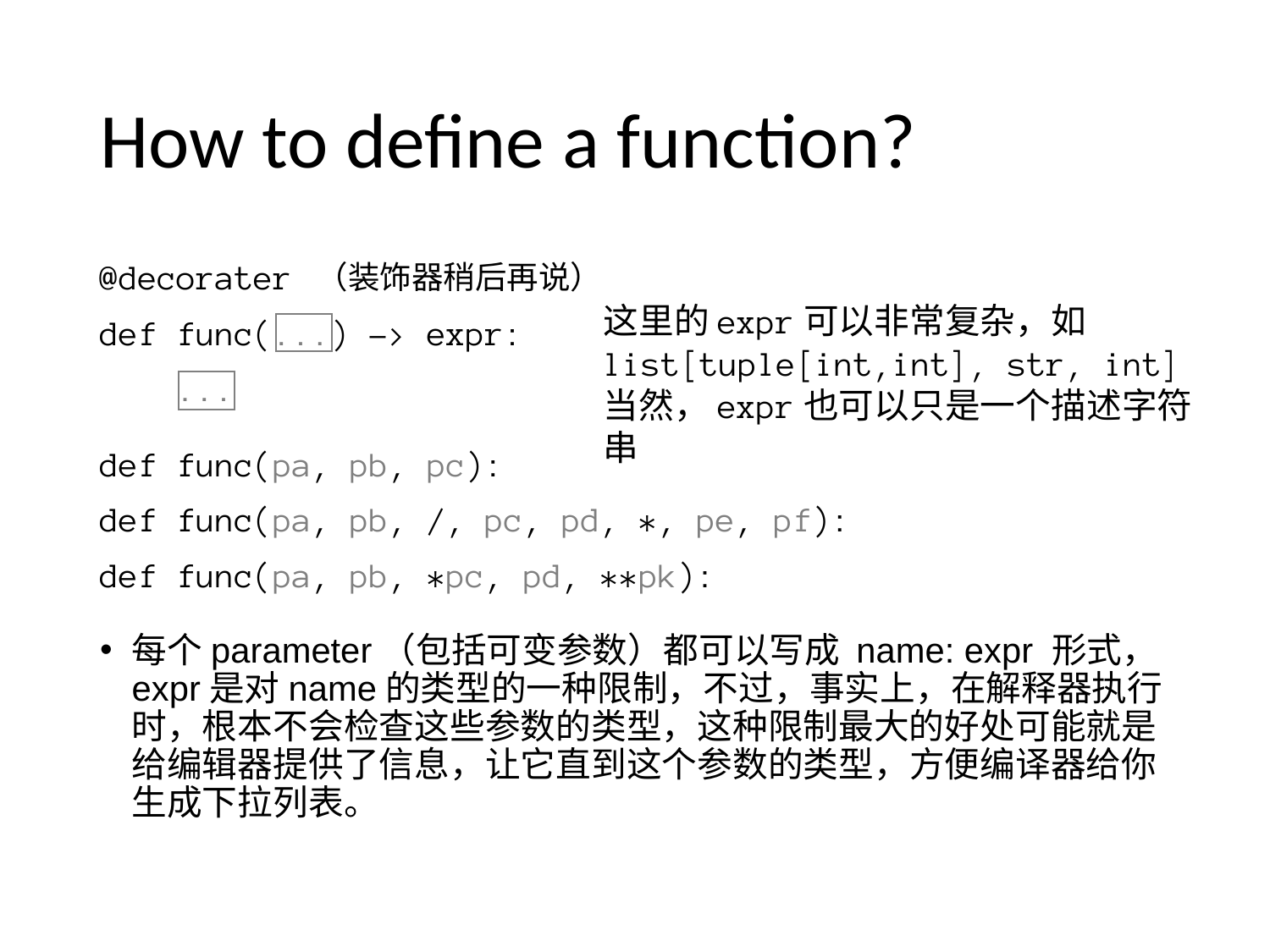

# How to define a function?
（装饰器稍后再说）
@decorater
def func(...) -> expr:
    ...

def func(pa, pb, pc):
def func(pa, pb, /, pc, pd, *, pe, pf):
def func(pa, pb, *pc, pd, **pk):

每个parameter（包括可变参数）都可以写成 name: expr 形式，expr是对name的类型的一种限制，不过，事实上，在解释器执行时，根本不会检查这些参数的类型，这种限制最大的好处可能就是给编辑器提供了信息，让它直到这个参数的类型，方便编译器给你生成下拉列表。

这里的expr可以非常复杂，如
list[tuple[int,int], str, int]
当然，expr也可以只是一个描述字符串